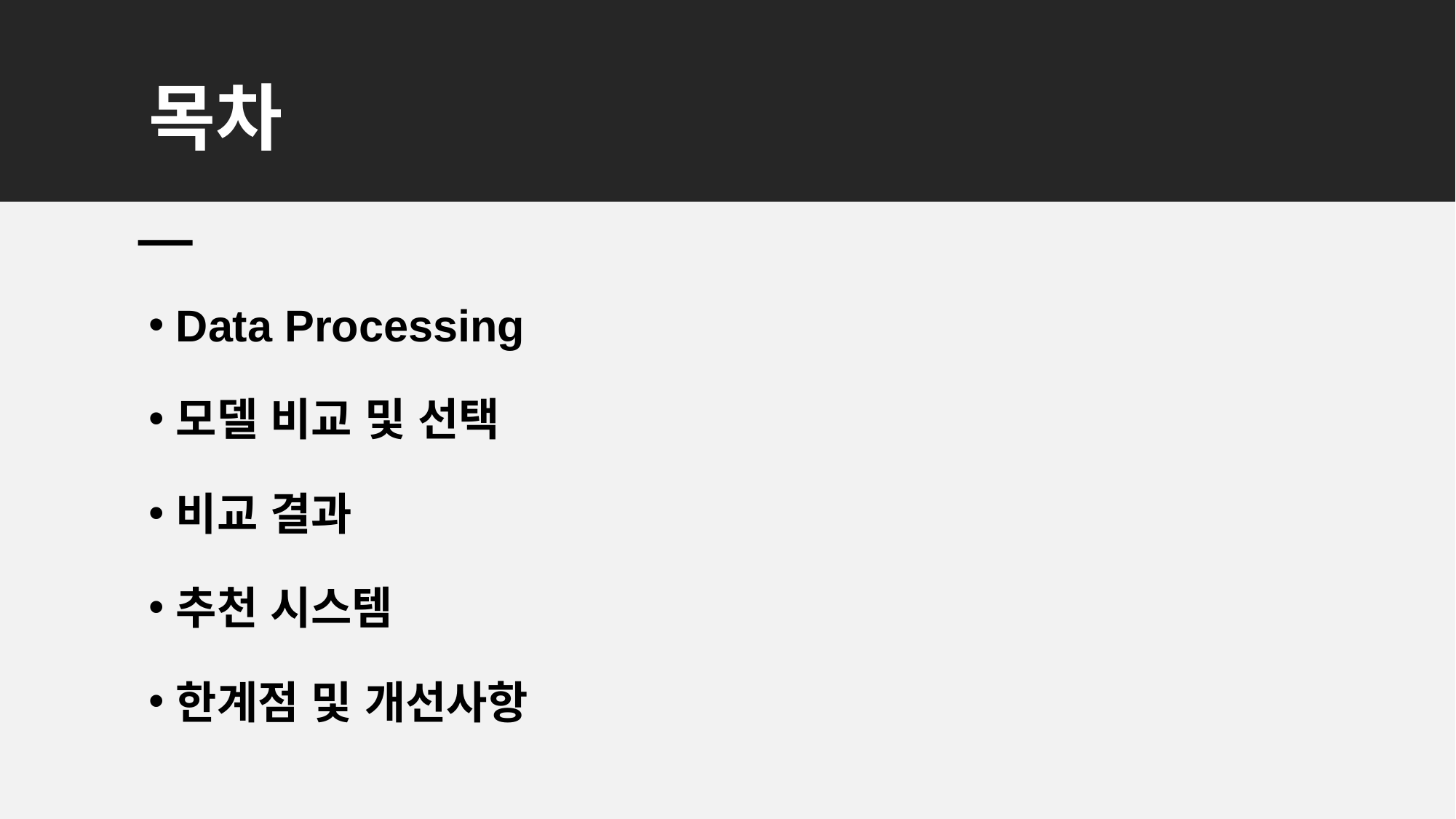

# 목차

Data Processing
모델 비교 및 선택
비교 결과
추천 시스템
한계점 및 개선사항